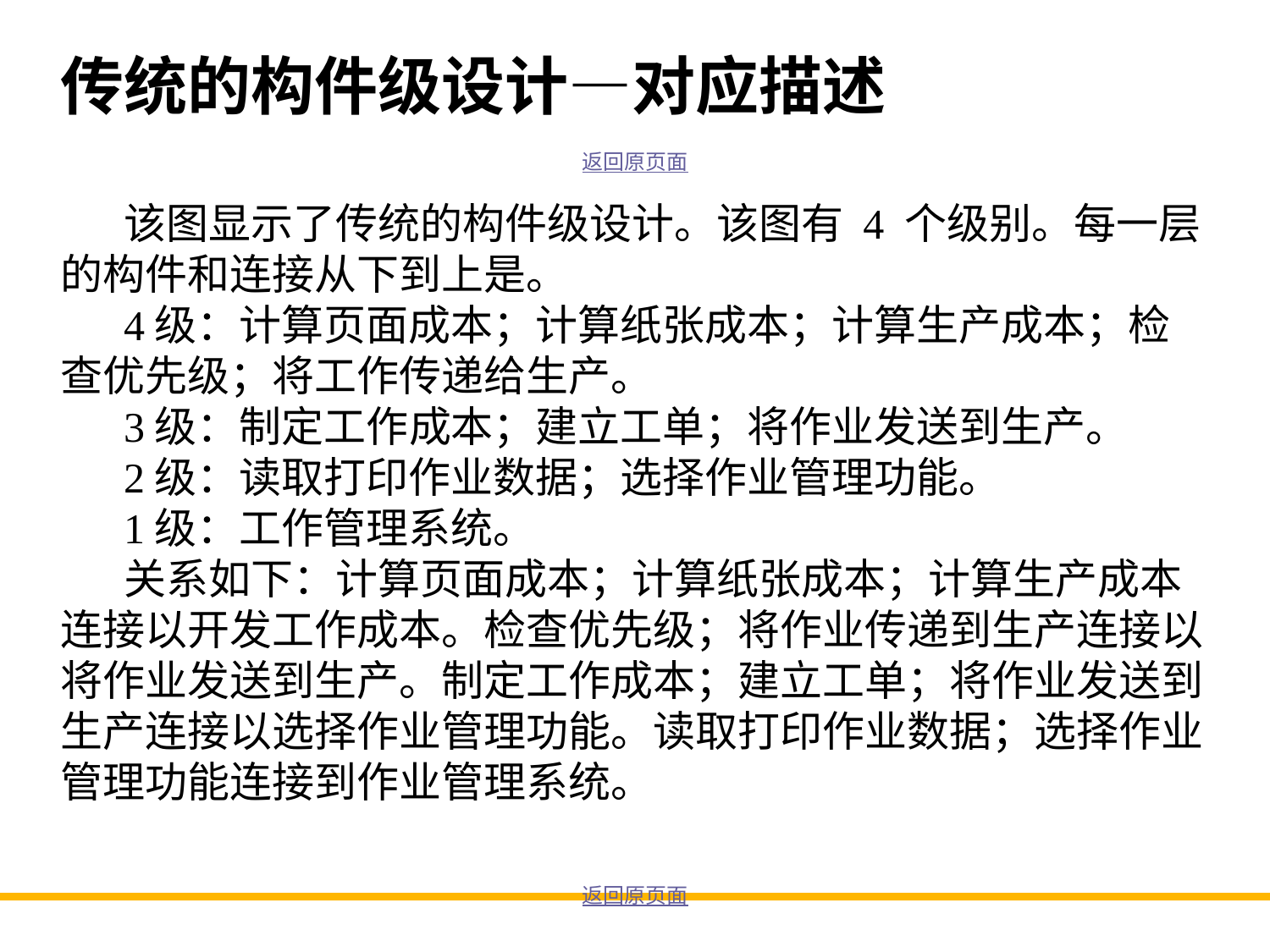

# 传统的构件级设计—对应描述
返回原页面
该图显示了传统的构件级设计。该图有 4 个级别。每一层的构件和连接从下到上是。
4级：计算页面成本；计算纸张成本；计算生产成本；检查优先级；将工作传递给生产。
3级：制定工作成本；建立工单；将作业发送到生产。
2级：读取打印作业数据；选择作业管理功能。
1级：工作管理系统。
关系如下：计算页面成本；计算纸张成本；计算生产成本连接以开发工作成本。检查优先级；将作业传递到生产连接以将作业发送到生产。制定工作成本；建立工单；将作业发送到生产连接以选择作业管理功能。读取打印作业数据；选择作业管理功能连接到作业管理系统。
返回原页面